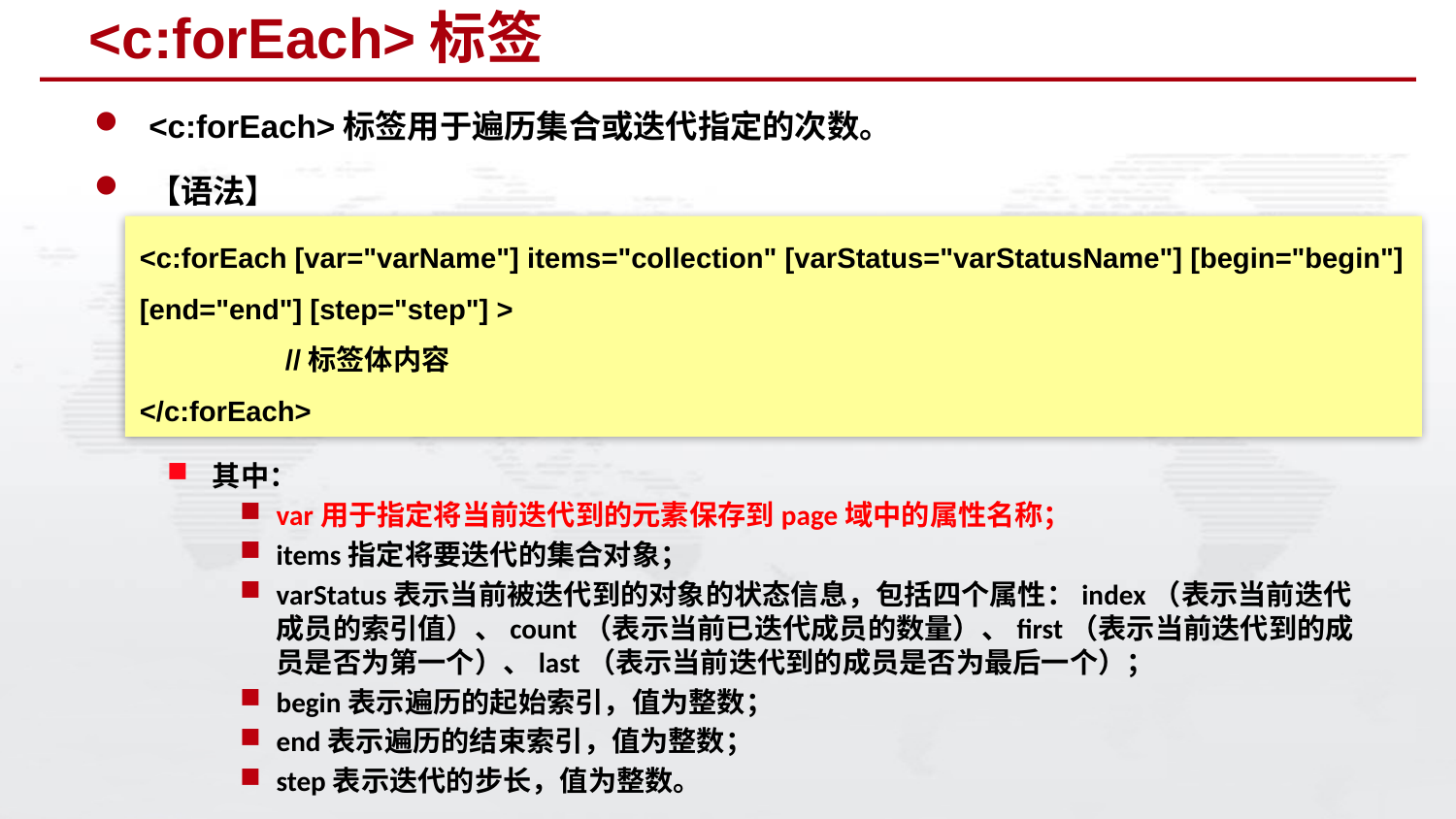

# <c:forEach>标签
<c:forEach>标签用于遍历集合或迭代指定的次数。
【语法】

其中：
var用于指定将当前迭代到的元素保存到page域中的属性名称；
items指定将要迭代的集合对象；
varStatus表示当前被迭代到的对象的状态信息，包括四个属性：index（表示当前迭代成员的索引值）、count（表示当前已迭代成员的数量）、first（表示当前迭代到的成员是否为第一个）、last（表示当前迭代到的成员是否为最后一个）；
begin表示遍历的起始索引，值为整数；
end表示遍历的结束索引，值为整数；
step表示迭代的步长，值为整数。
<c:forEach [var="varName"] items="collection" [varStatus="varStatusName"] [begin="begin"] [end="end"] [step="step"] >
	//标签体内容
</c:forEach>